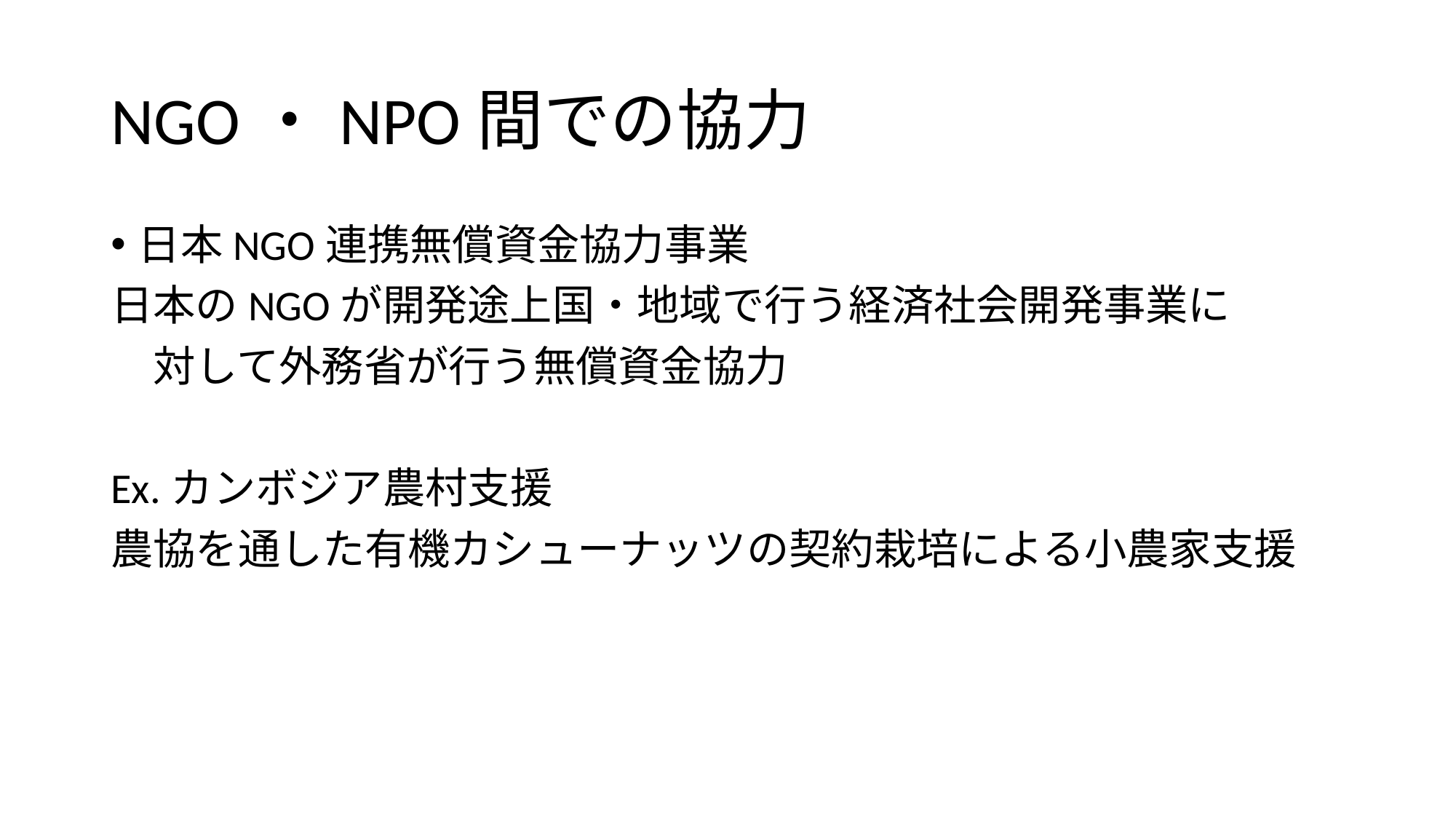

# NGO・NPO間での協力
日本NGO連携無償資金協力事業
日本のNGOが開発途上国・地域で行う経済社会開発事業に
　対して外務省が行う無償資金協力

Ex.カンボジア農村支援
農協を通した有機カシューナッツの契約栽培による小農家支援